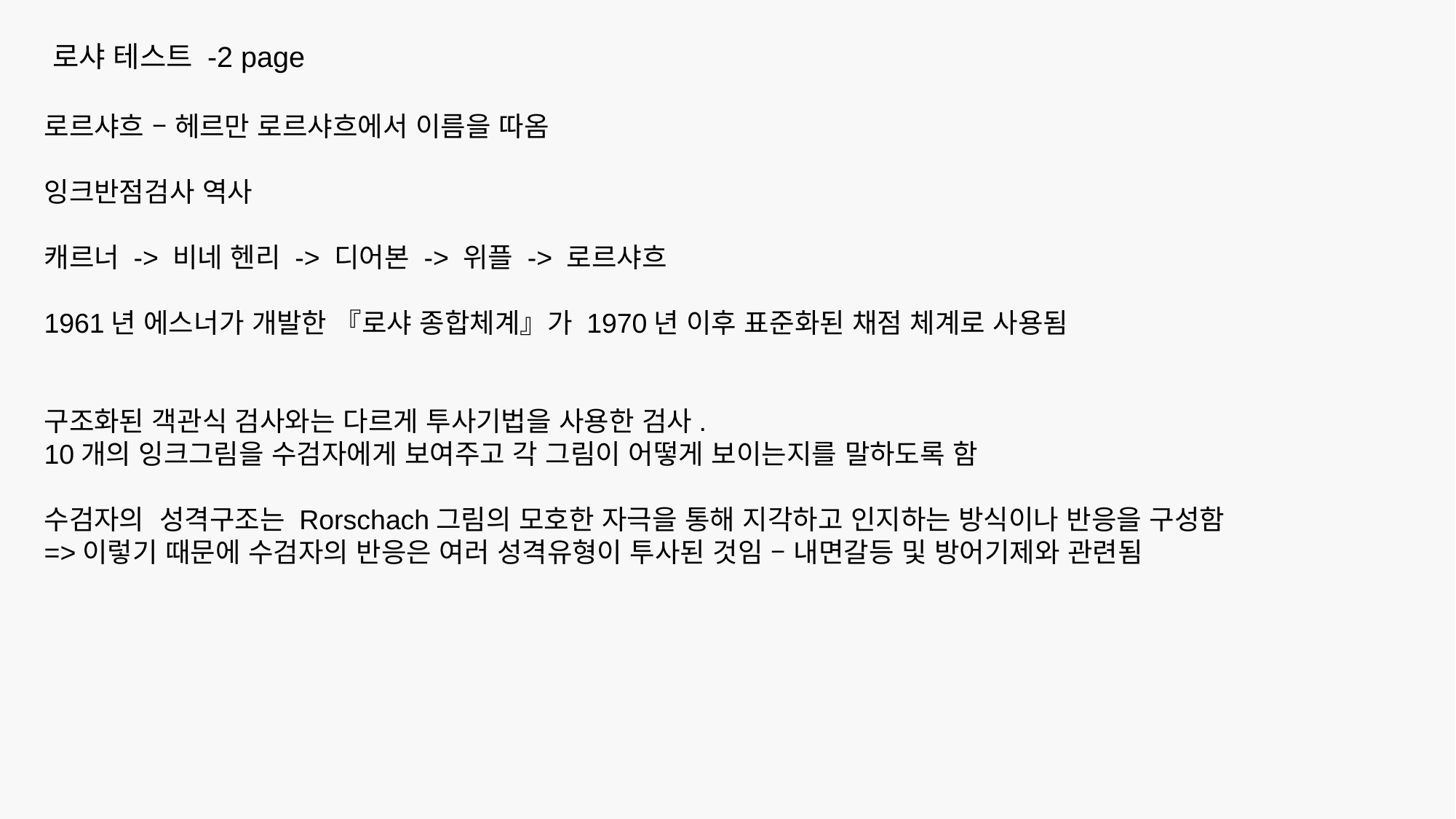

로샤 테스트 -2 page
로르샤흐 – 헤르만 로르샤흐에서 이름을 따옴

잉크반점검사 역사

캐르너 -> 비네 헨리 -> 디어본 -> 위플 -> 로르샤흐

1961년 에스너가 개발한 『로샤 종합체계』가 1970년 이후 표준화된 채점 체계로 사용됨

구조화된 객관식 검사와는 다르게 투사기법을 사용한 검사.
10개의 잉크그림을 수검자에게 보여주고 각 그림이 어떻게 보이는지를 말하도록 함

수검자의  성격구조는 Rorschach그림의 모호한 자극을 통해 지각하고 인지하는 방식이나 반응을 구성함
=>이렇기 때문에 수검자의 반응은 여러 성격유형이 투사된 것임 – 내면갈등 및 방어기제와 관련됨